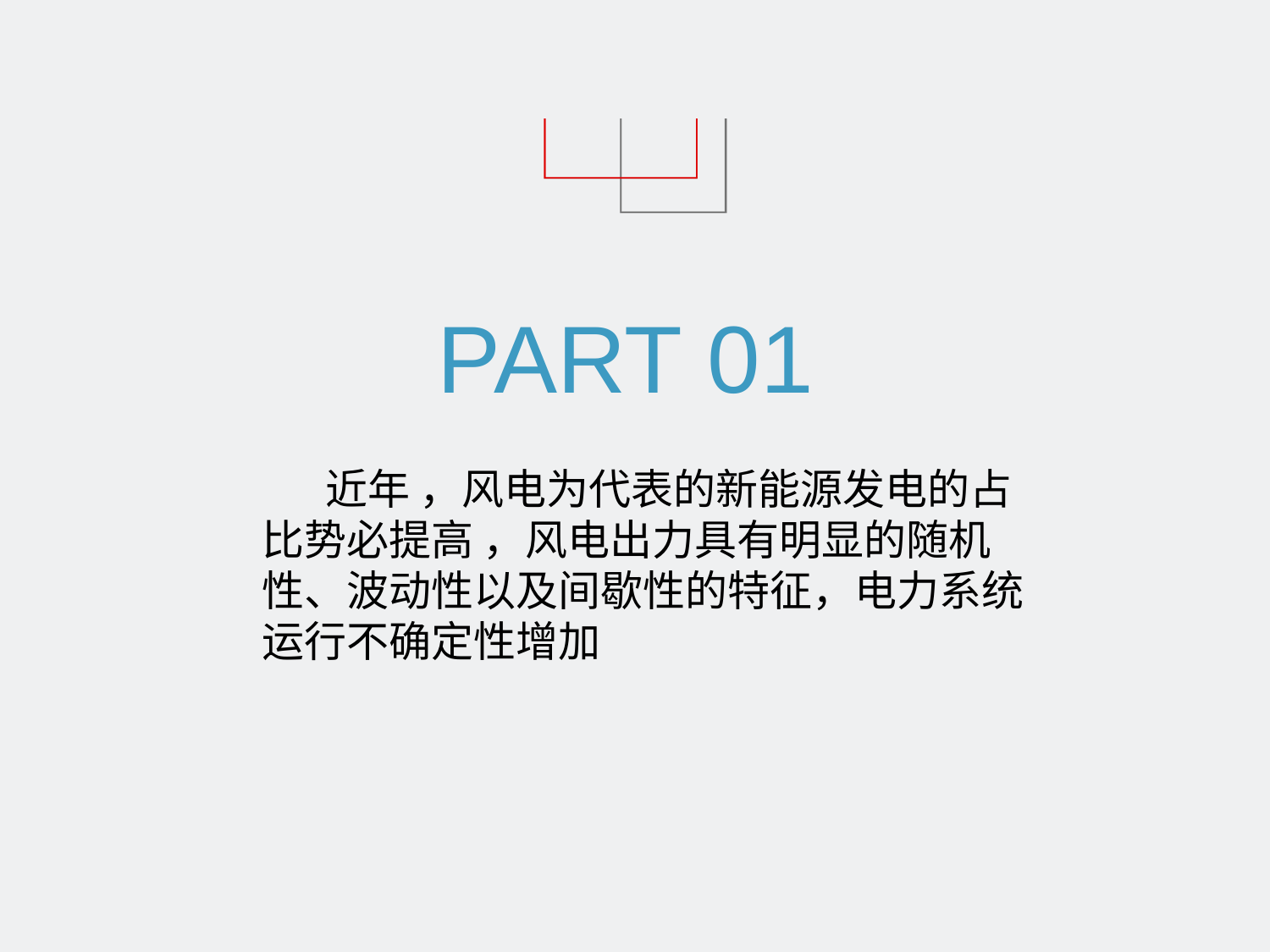

PART 01
近年 ，风电为代表的新能源发电的占比势必提高 ，风电出力具有明显的随机性、波动性以及间歇性的特征，电力系统运行不确定性增加